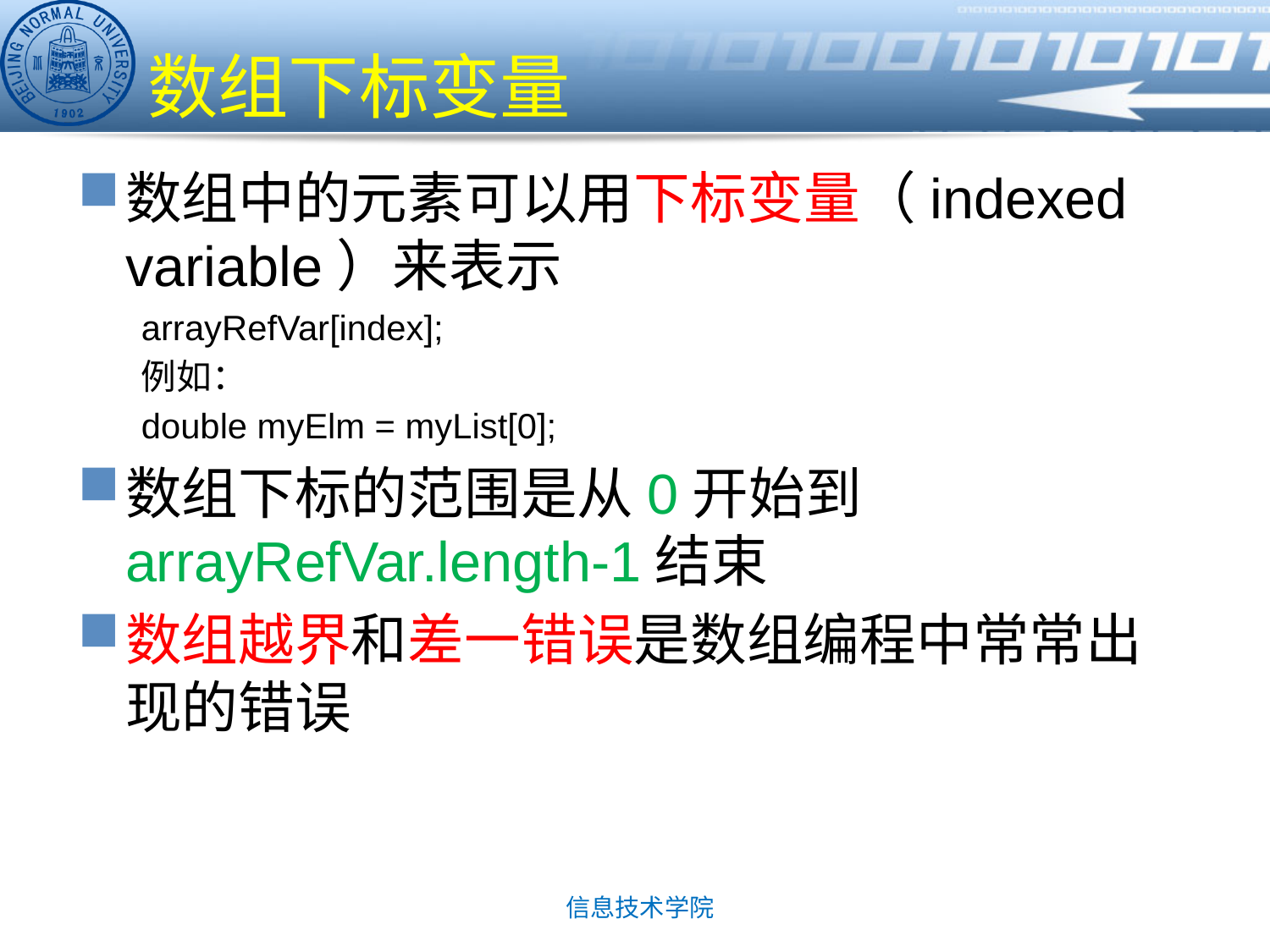

# 数组下标变量
数组中的元素可以用下标变量（indexed variable）来表示
arrayRefVar[index];
例如：
double myElm = myList[0];
数组下标的范围是从0开始到arrayRefVar.length-1结束
数组越界和差一错误是数组编程中常常出现的错误
7